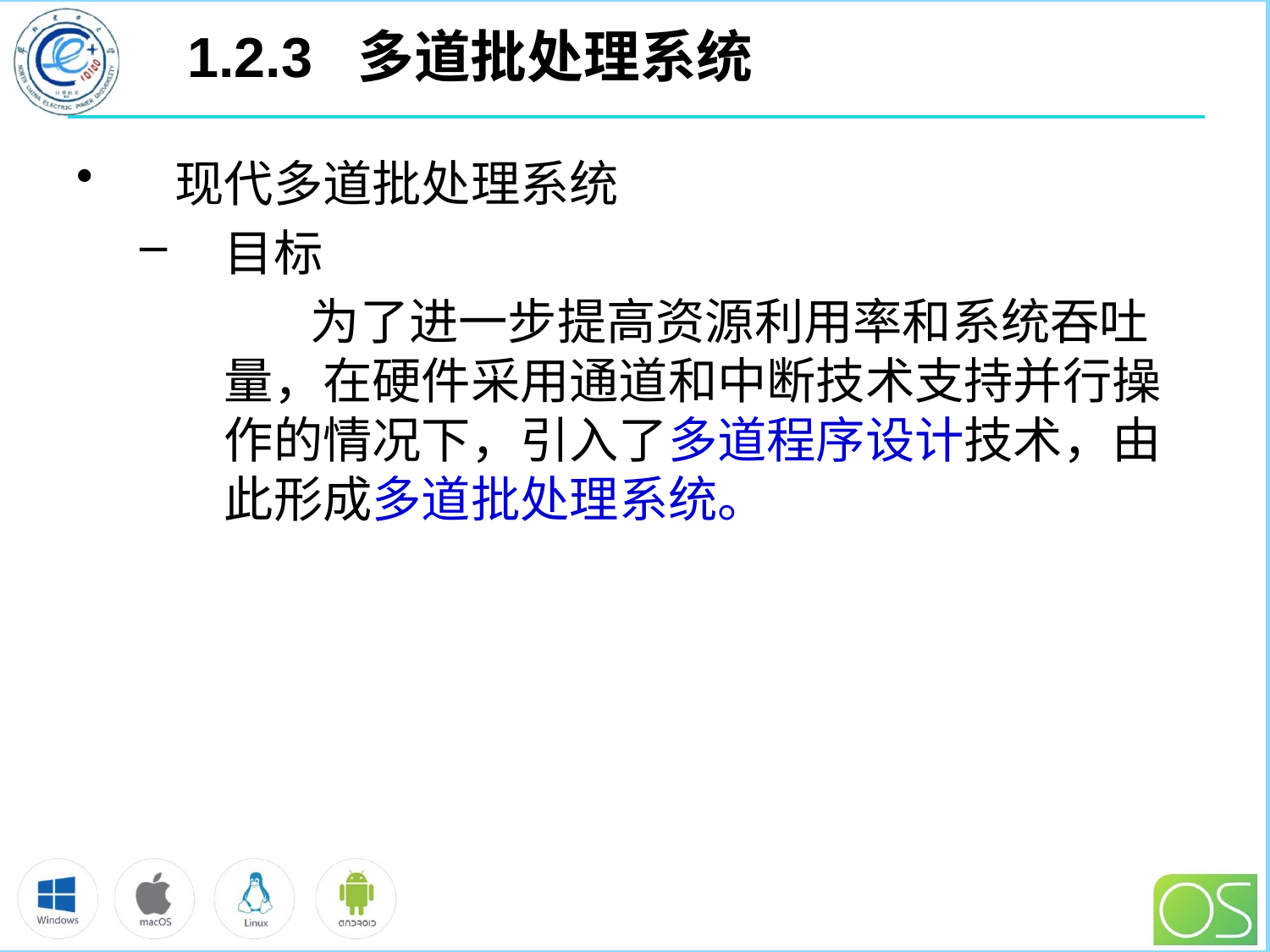

# 1.2.3  多道批处理系统
现代多道批处理系统
目标
	        为了进一步提高资源利用率和系统吞吐量，在硬件采用通道和中断技术支持并行操作的情况下，引入了多道程序设计技术，由此形成多道批处理系统。